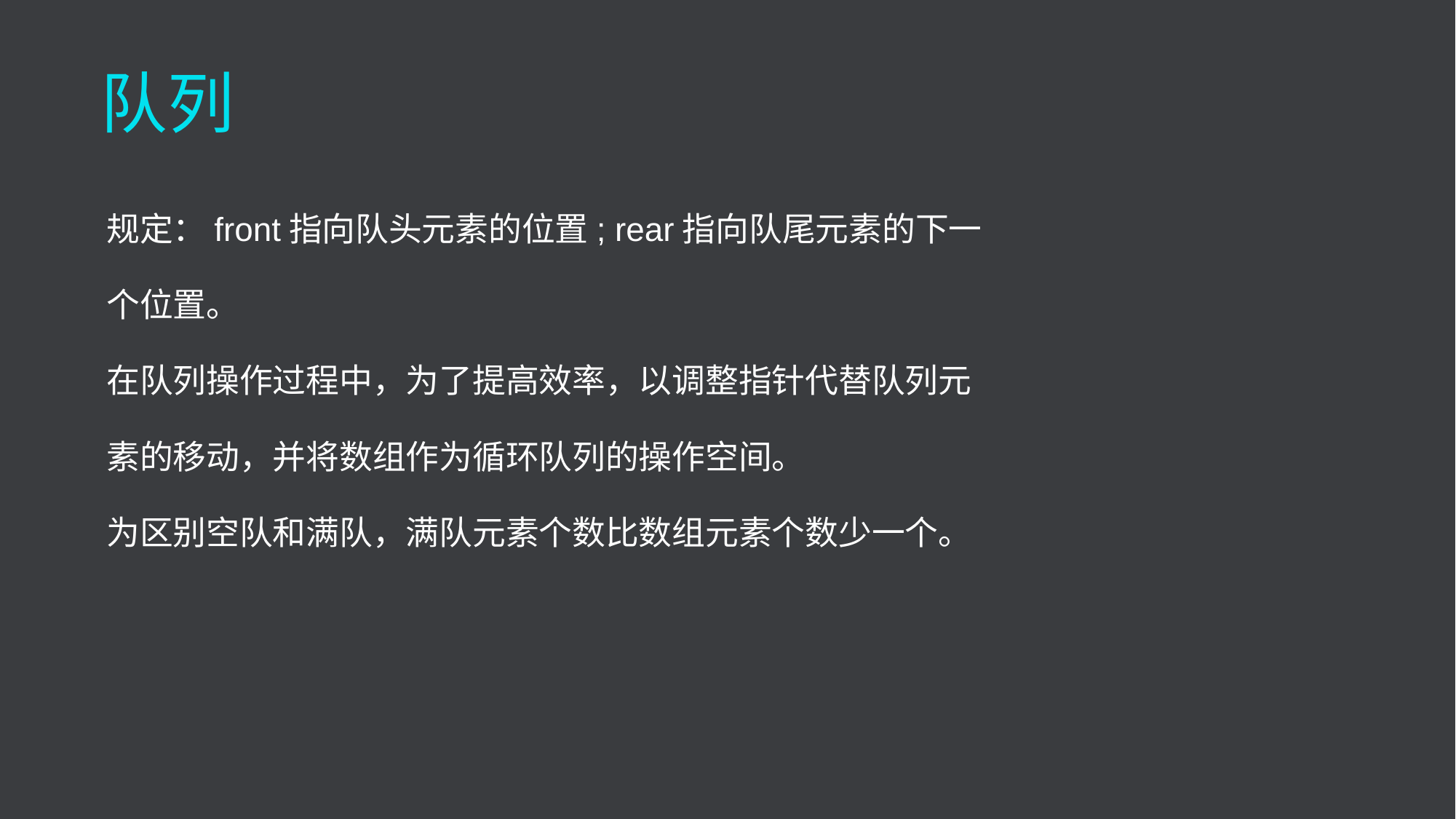

# 队列
规定：front指向队头元素的位置; rear指向队尾元素的下一个位置。
在队列操作过程中，为了提高效率，以调整指针代替队列元素的移动，并将数组作为循环队列的操作空间。
为区别空队和满队，满队元素个数比数组元素个数少一个。